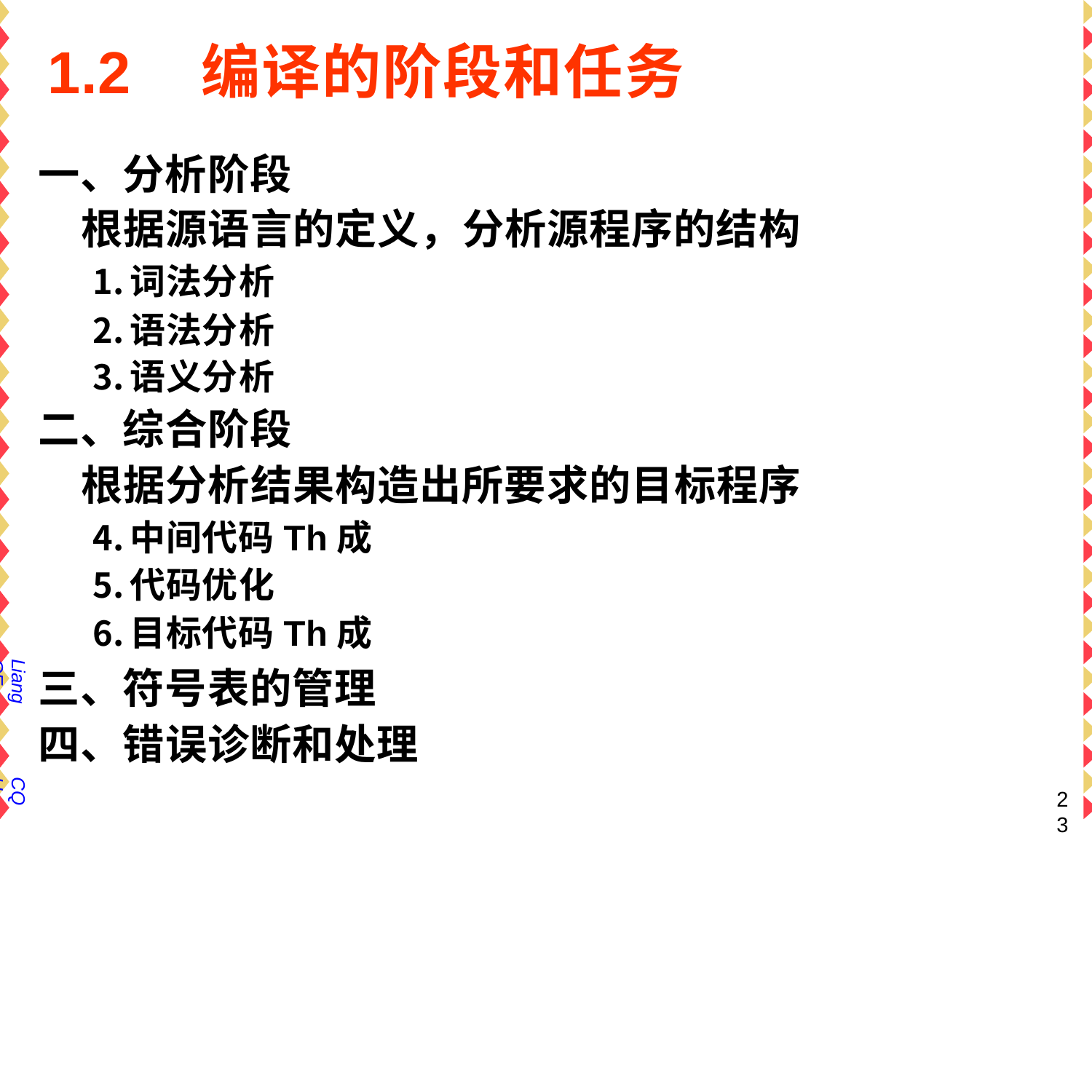

# 1.2	编译的阶段和任务
一、分析阶段
根据源语言的定义，分析源程序的结构
词法分析
语法分析
语义分析
二、综合阶段
根据分析结果构造出所要求的目标程序
中间代码Th成
代码优化
目标代码Th成
三、符号表的管理 四、错误诊断和处理
Liang GE
CQU
23